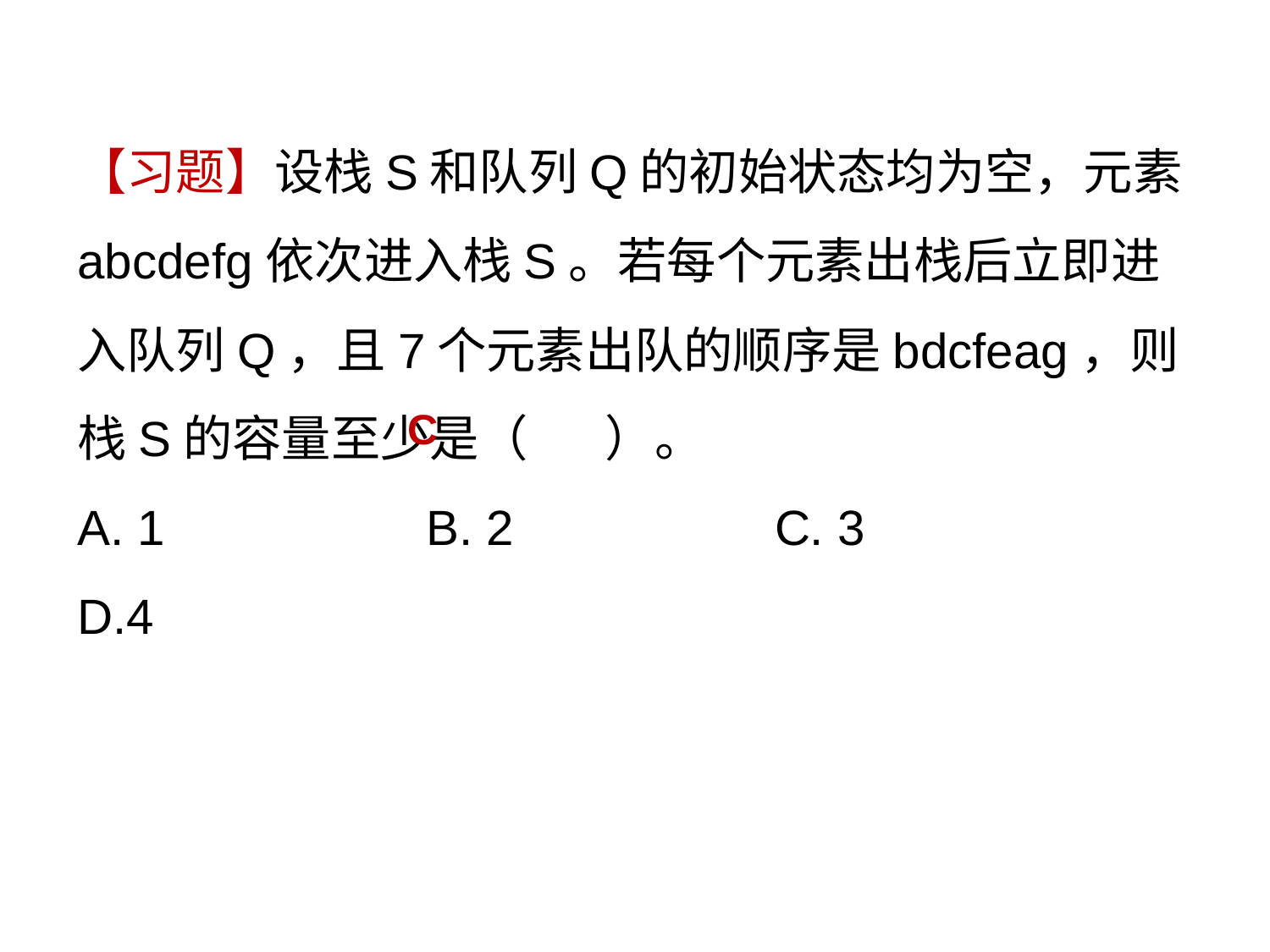

【习题】设栈S和队列Q的初始状态均为空，元素abcdefg依次进入栈S。若每个元素出栈后立即进入队列Q，且7个元素出队的顺序是bdcfeag，则栈S的容量至少是（       ）。
A. 1                   B. 2                   C. 3                   D.4
C